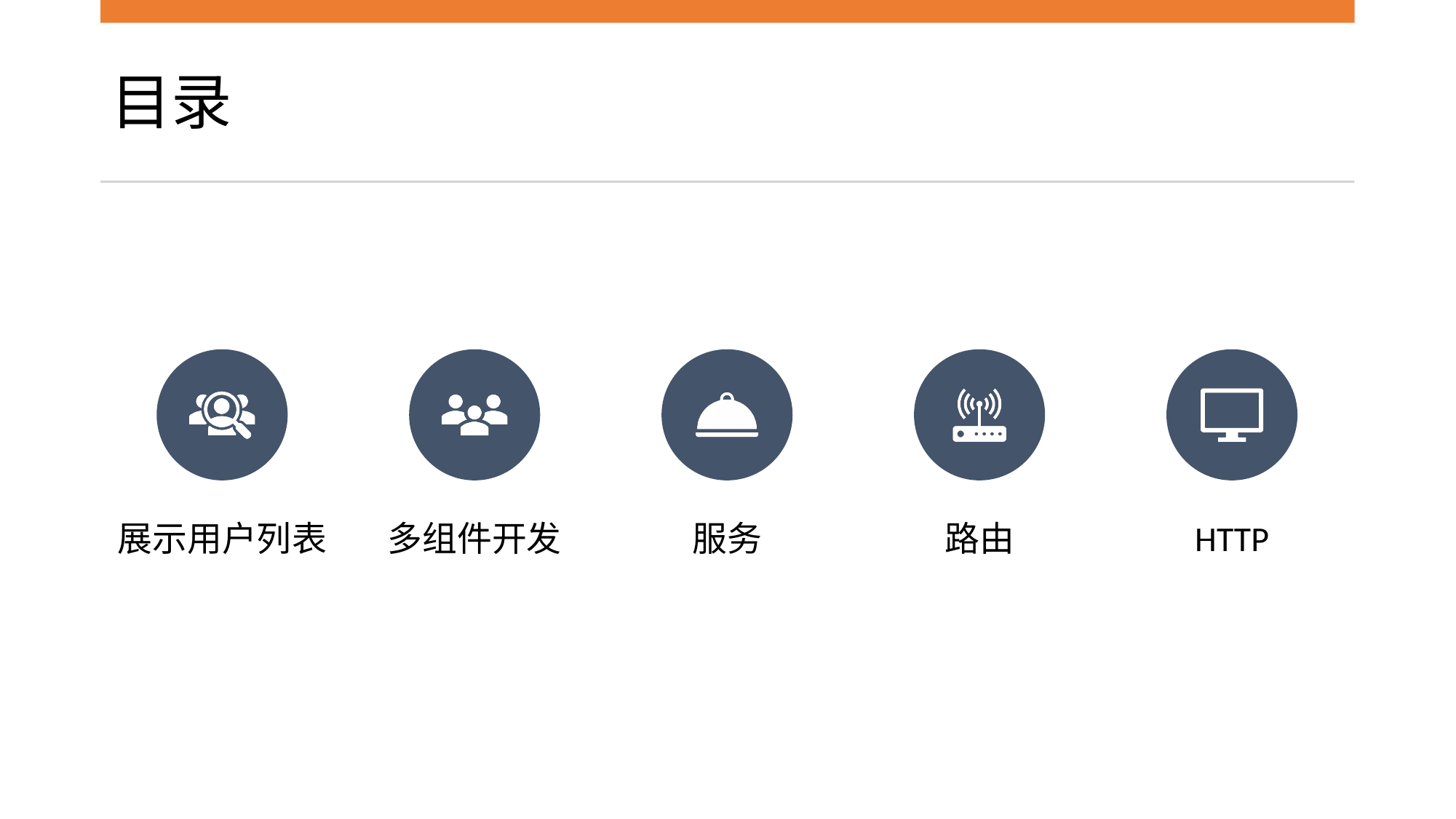

# 目录

展示用户列表
多组件开发
服务
路由
HTTP